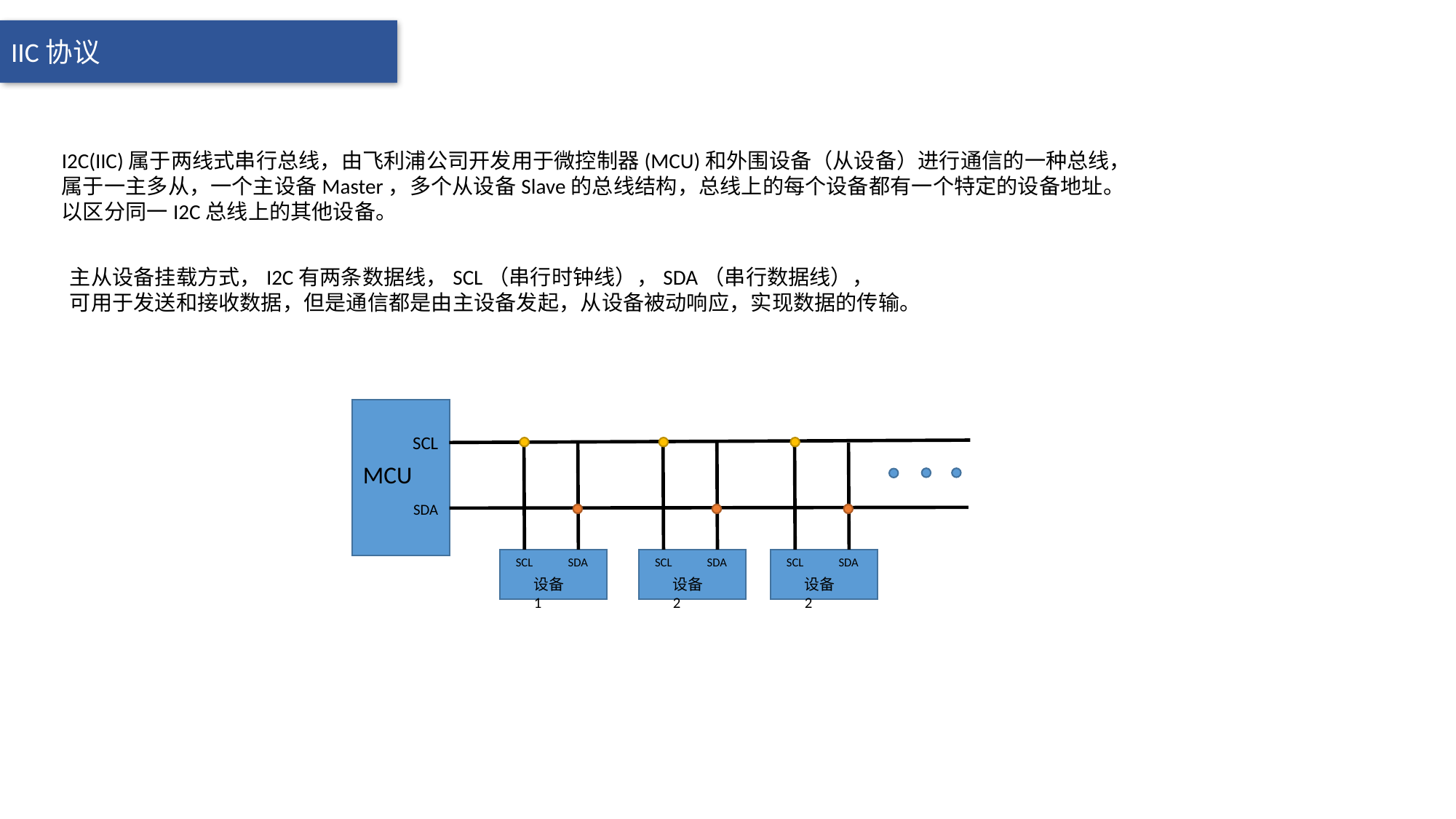

IIC协议
I2C(IIC)属于两线式串行总线，由飞利浦公司开发用于微控制器(MCU)和外围设备（从设备）进行通信的一种总线，
属于一主多从，一个主设备Master，多个从设备Slave的总线结构，总线上的每个设备都有一个特定的设备地址。
以区分同一I2C总线上的其他设备。

主从设备挂载方式，I2C有两条数据线，SCL（串行时钟线），SDA（串行数据线），
可用于发送和接收数据，但是通信都是由主设备发起，从设备被动响应，实现数据的传输。

SCL

SCL
SDA
设备1

SCL
SDA
设备2

SCL
SDA
设备2

MCU

SDA